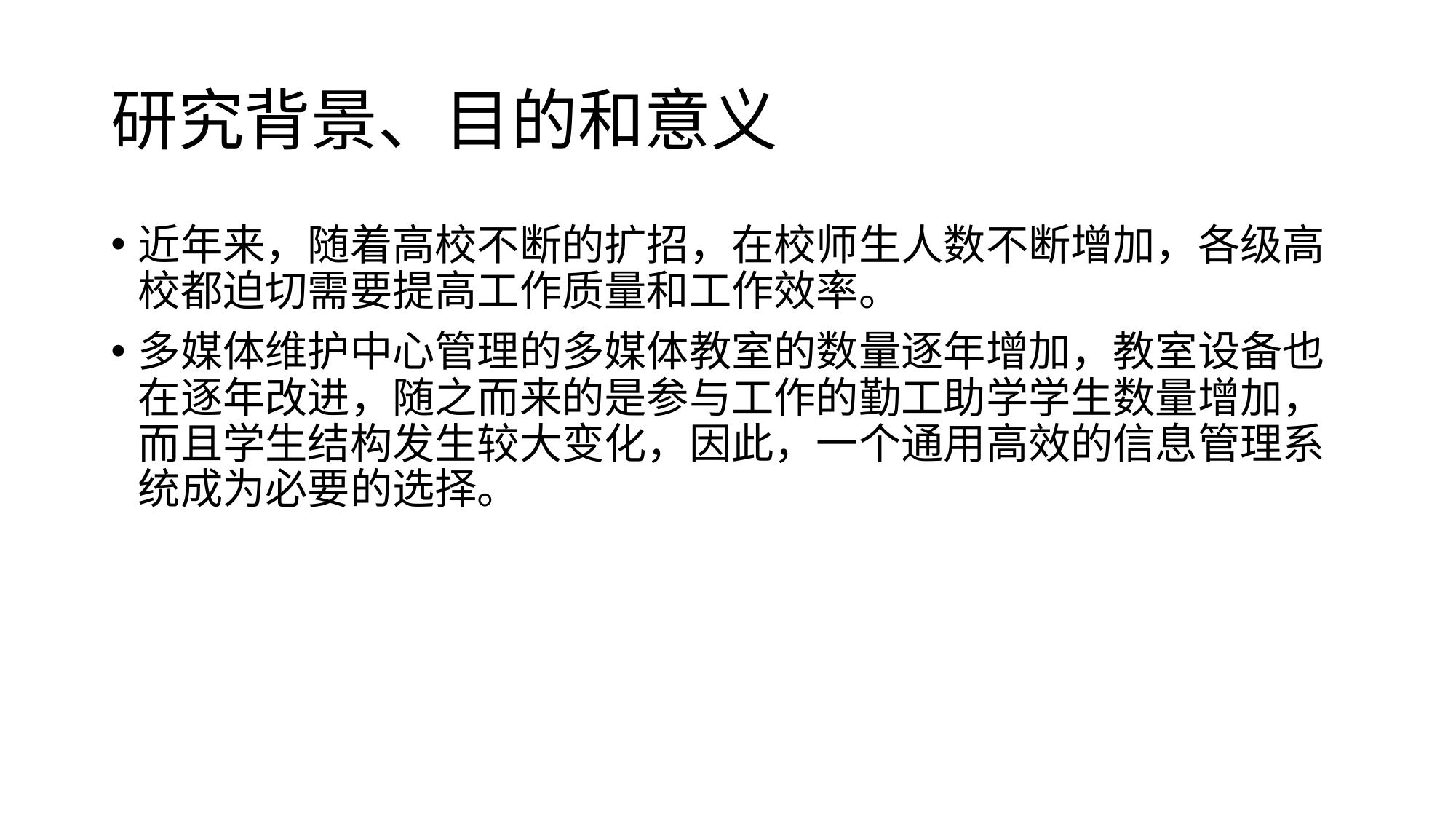

# 研究背景、目的和意义
近年来，随着高校不断的扩招，在校师生人数不断增加，各级高校都迫切需要提高工作质量和工作效率。
多媒体维护中心管理的多媒体教室的数量逐年增加，教室设备也在逐年改进，随之而来的是参与工作的勤工助学学生数量增加，而且学生结构发生较大变化，因此，一个通用高效的信息管理系统成为必要的选择。